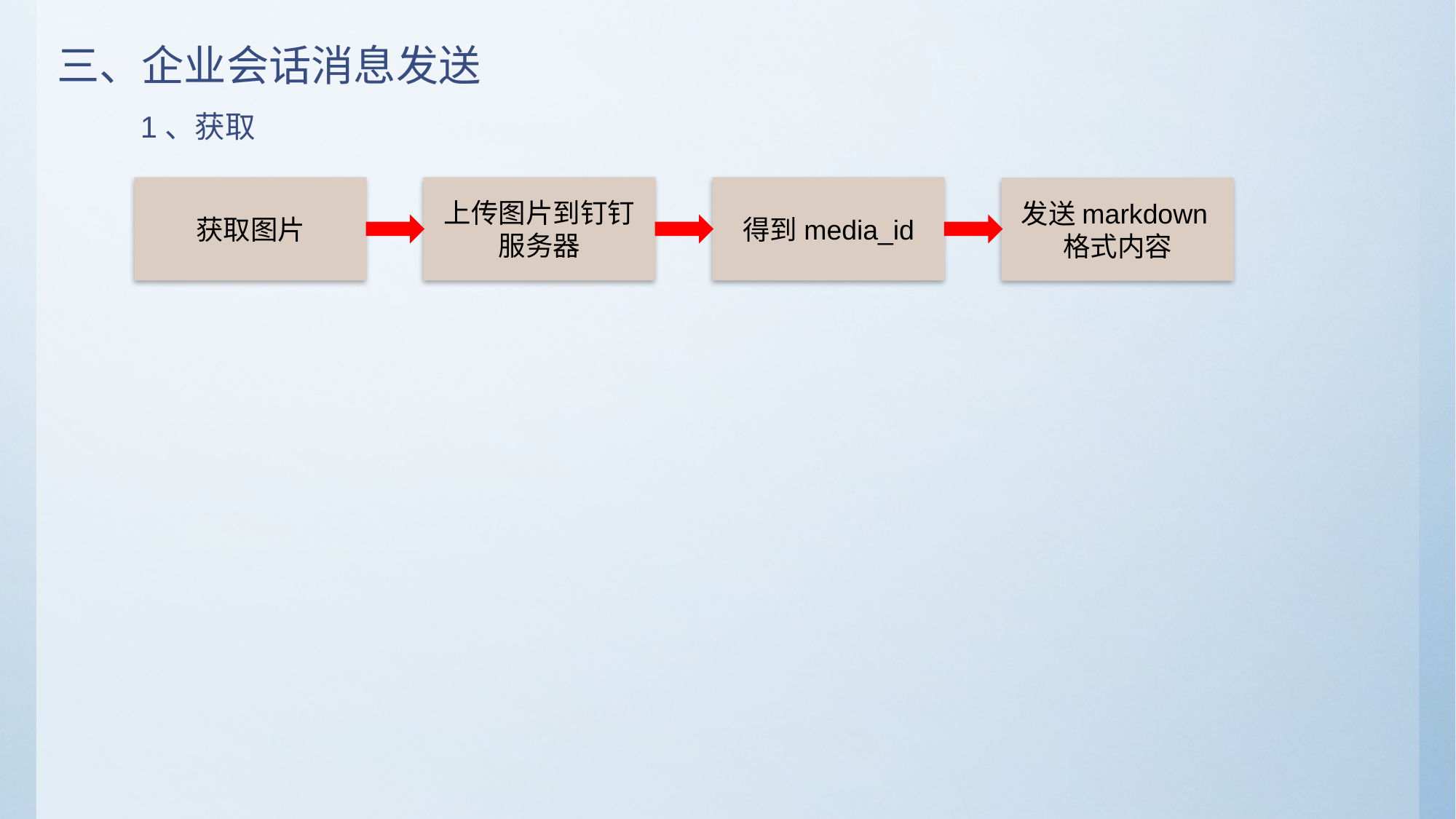

# 三、企业会话消息发送
1、获取
获取图片
上传图片到钉钉服务器
得到media_id
发送markdown格式内容